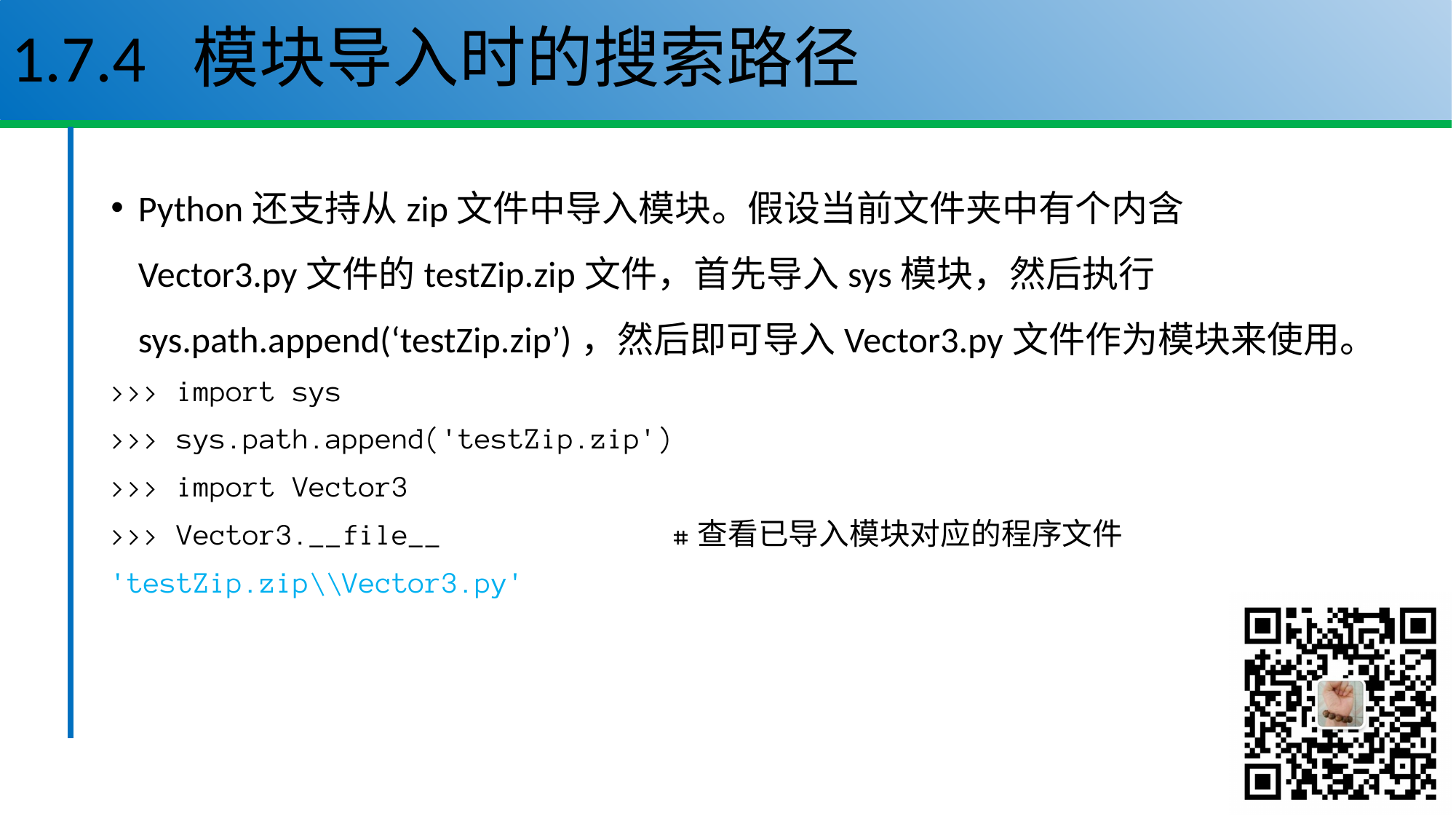

# 1.7.4  模块导入时的搜索路径
Python还支持从zip文件中导入模块。假设当前文件夹中有个内含Vector3.py文件的testZip.zip文件，首先导入sys模块，然后执行sys.path.append(‘testZip.zip’)，然后即可导入Vector3.py文件作为模块来使用。
>>> import sys
>>> sys.path.append('testZip.zip')
>>> import Vector3
>>> Vector3.__file__              #查看已导入模块对应的程序文件
'testZip.zip\\Vector3.py'
28